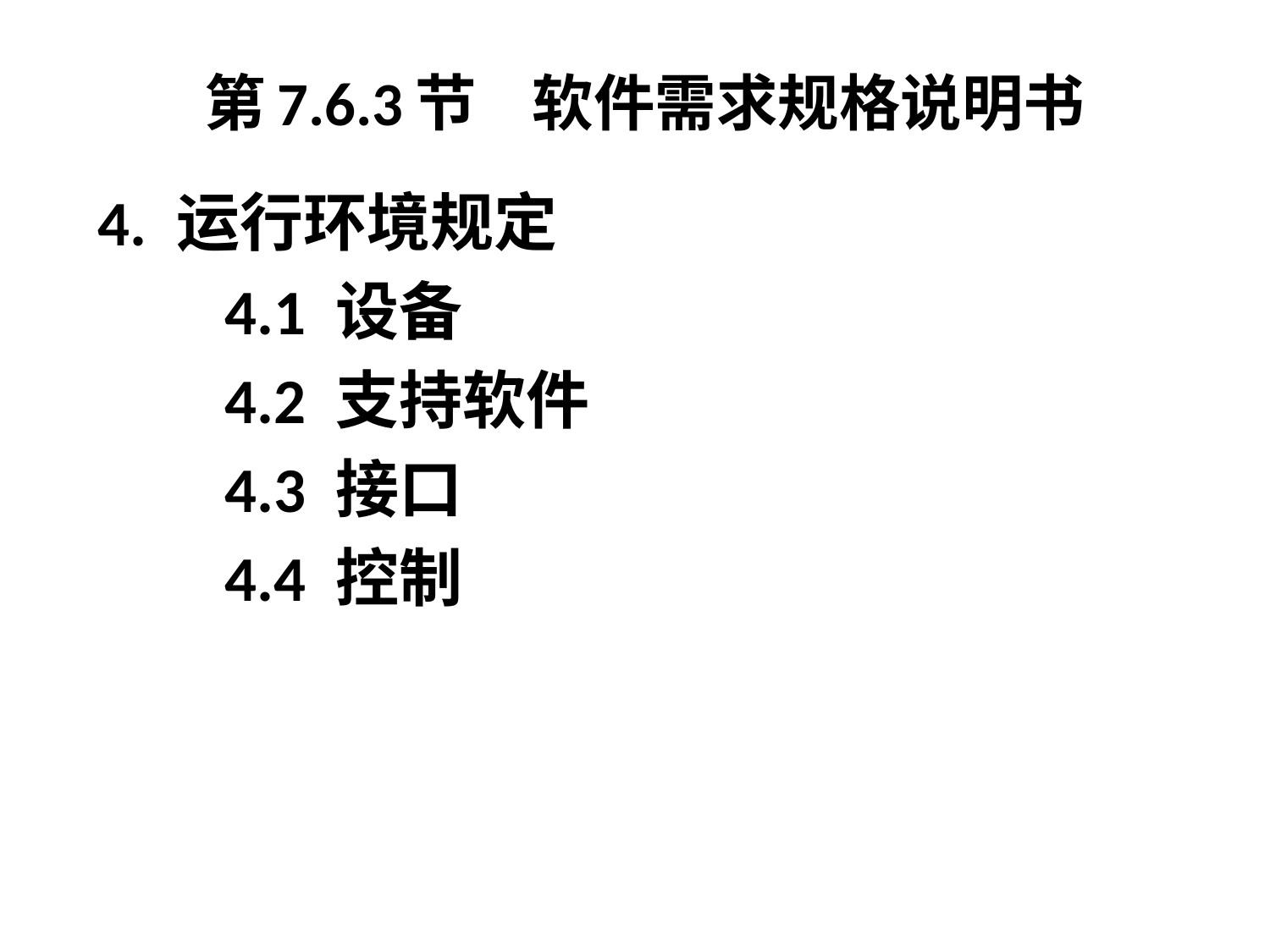

# 第7.6.3节    软件需求规格说明书
4. 运行环境规定
	4.1 设备
	4.2 支持软件
	4.3 接口
	4.4 控制